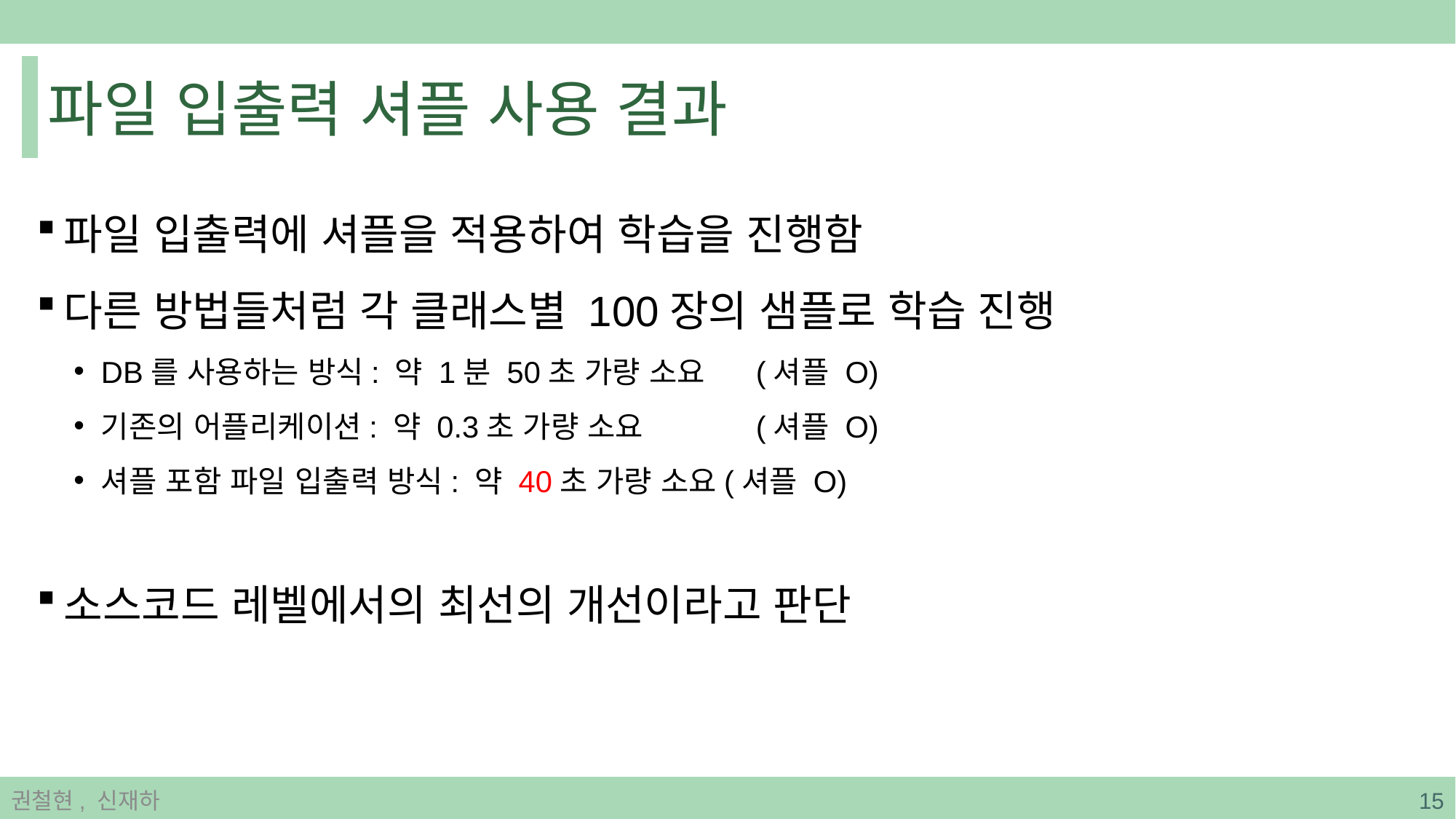

# 파일 입출력 셔플 사용 결과
파일 입출력에 셔플을 적용하여 학습을 진행함
다른 방법들처럼 각 클래스별 100장의 샘플로 학습 진행
DB를 사용하는 방식: 약 1분 50초 가량 소요	(셔플 O)
기존의 어플리케이션: 약 0.3초 가량 소요		(셔플 O)
셔플 포함 파일 입출력 방식: 약 40초 가량 소요(셔플 O)

소스코드 레벨에서의 최선의 개선이라고 판단

권철현, 신재하
15